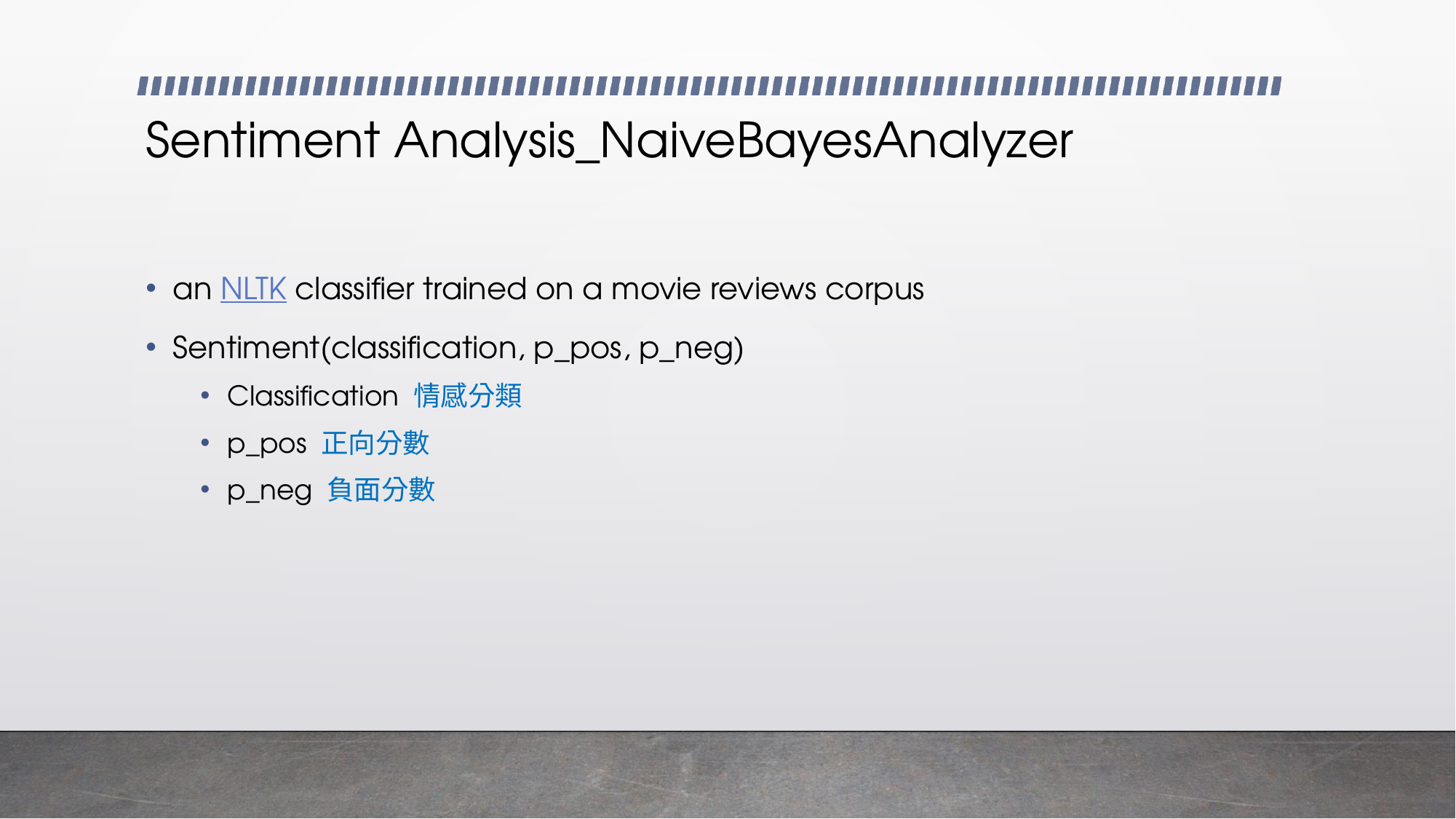

# Sentiment Analysis_NaiveBayesAnalyzer
an NLTK classifier trained on a movie reviews corpus
Sentiment(classification, p_pos, p_neg)
Classification 情感分類
p_pos 正向分數
p_neg 負面分數